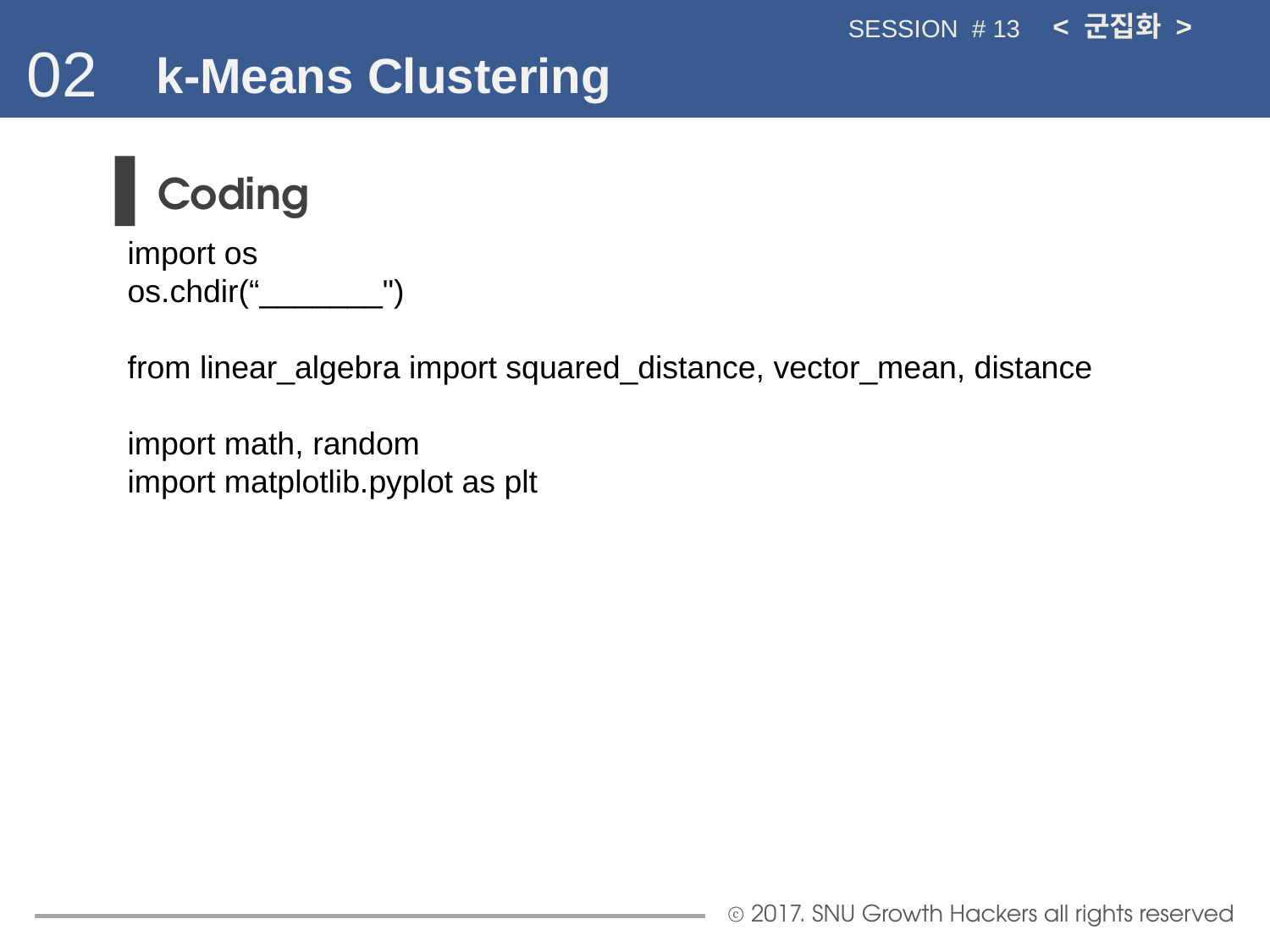

< 군집화 >
SESSION  # 13
02
k-Means Clustering

Coding
import os
os.chdir(“_______")

from linear_algebra import squared_distance, vector_mean, distance

import math, random
import matplotlib.pyplot as plt
ⓒ 2017. SNU Growth Hackers all rights reserved